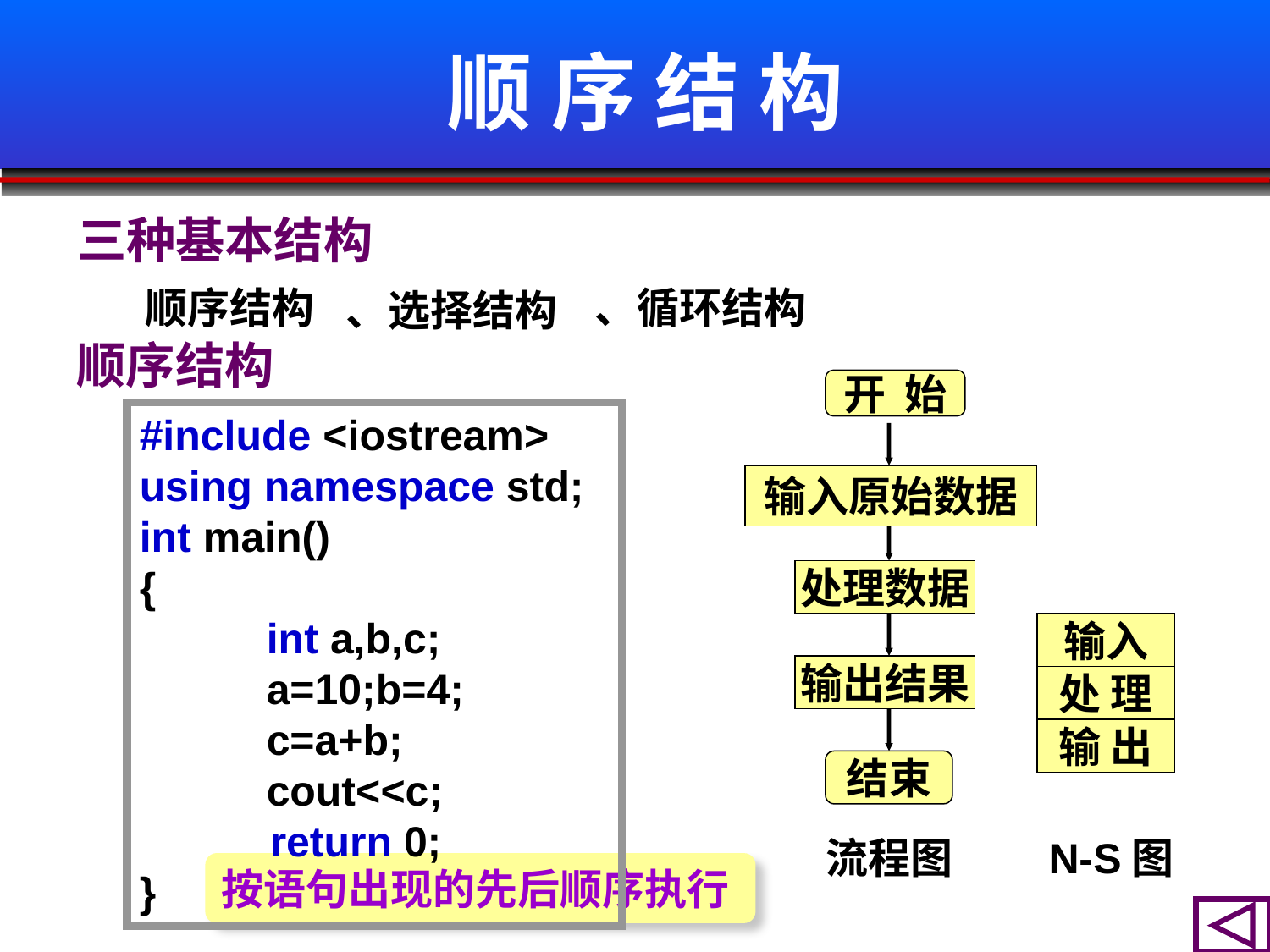

# 顺 序 结 构
三种基本结构
顺序结构
、循环结构
、选择结构
顺序结构
开  始
#include <iostream>
using namespace std;
int main()
{
	int a,b,c;
	a=10;b=4;
	c=a+b;
	cout<<c;
           return 0;
}

输入原始数据

处理数据

输入
输出结果
处 理

输 出
结束
流程图
N-S图
按语句出现的先后顺序执行